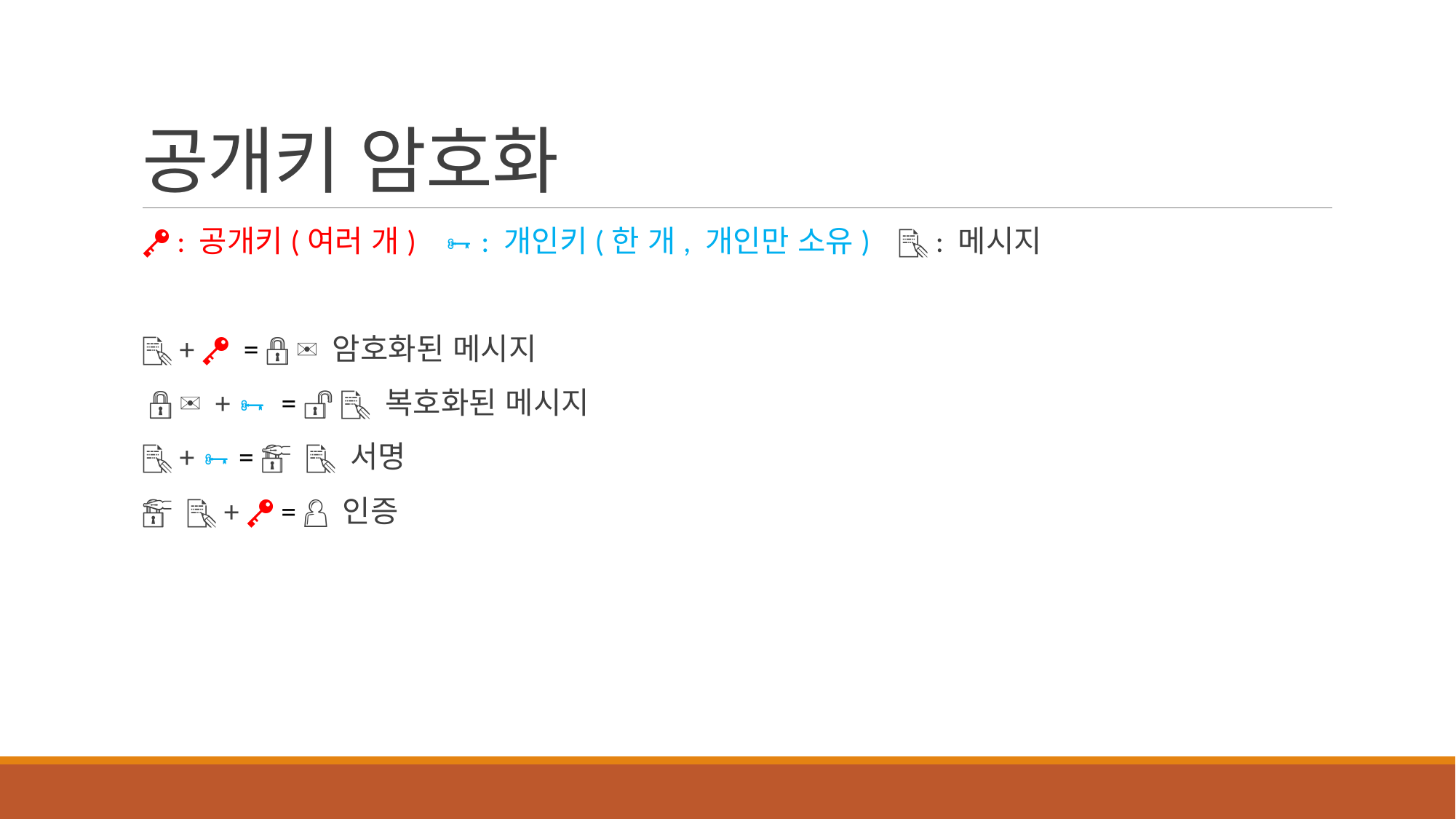

# 공개키 암호화
🔑 : 공개키(여러 개)    🗝️ : 개인키(한 개, 개인만 소유)    📝 : 메시지

📝 + 🔑  = 🔒 ✉️ 암호화된 메시지
 🔒 ✉️  + 🗝️  = 🔓 📝 복호화된 메시지
📝 + 🗝️ = 🔏  📝 서명
🔏  📝 + 🔑 = 👤 인증